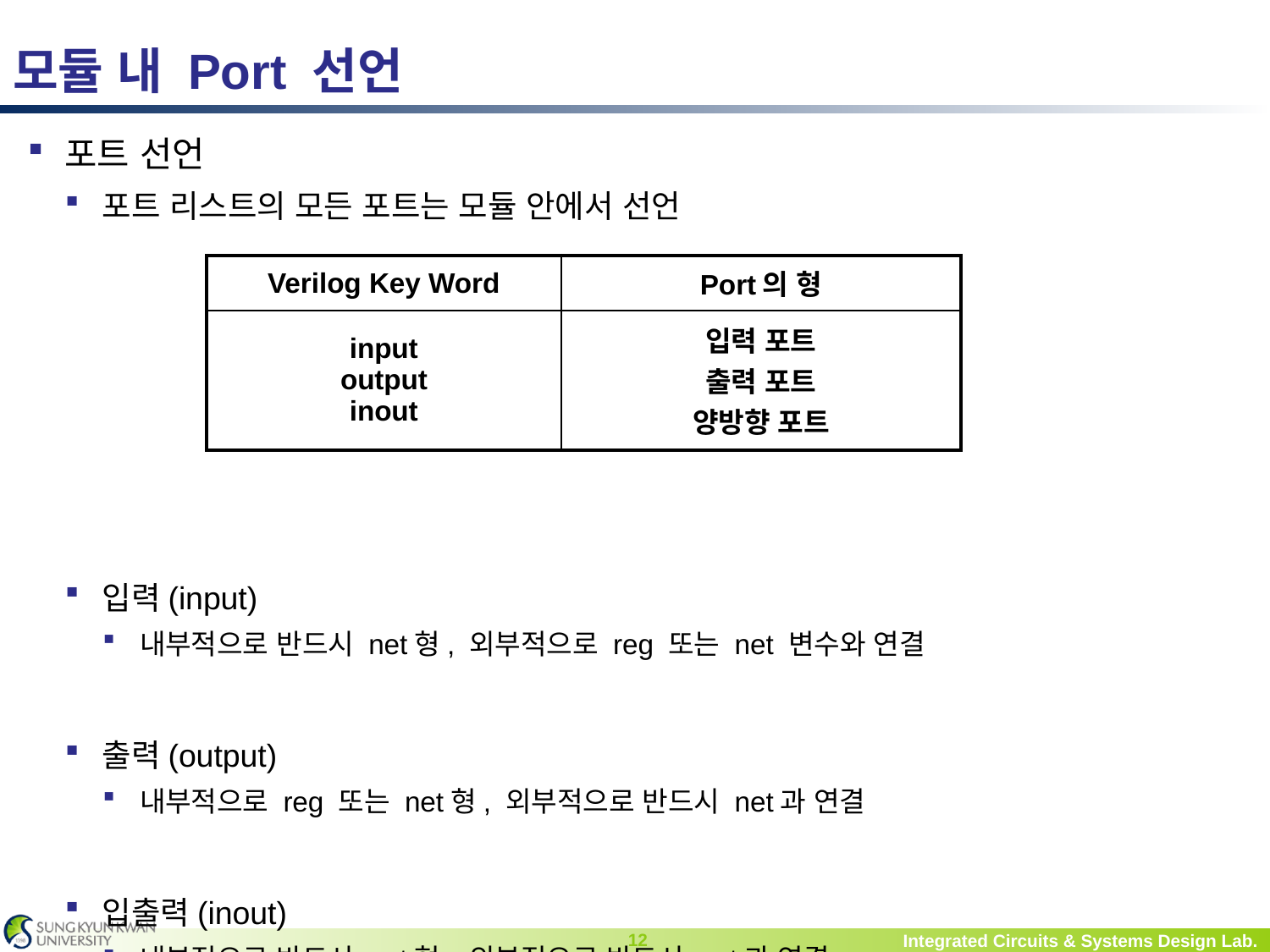

# 모듈 내 Port 선언
포트 선언
포트 리스트의 모든 포트는 모듈 안에서 선언

입력(input)
내부적으로 반드시 net형, 외부적으로 reg 또는 net 변수와 연결

출력(output)
내부적으로 reg 또는 net형, 외부적으로 반드시 net과 연결

입출력(inout)
내부적으로 반드시 net형, 외부적으로 반드시 net과 연결
| Verilog Key Word | Port의 형 |
| --- | --- |
| input output inout | 입력 포트 출력 포트 양방향 포트 |